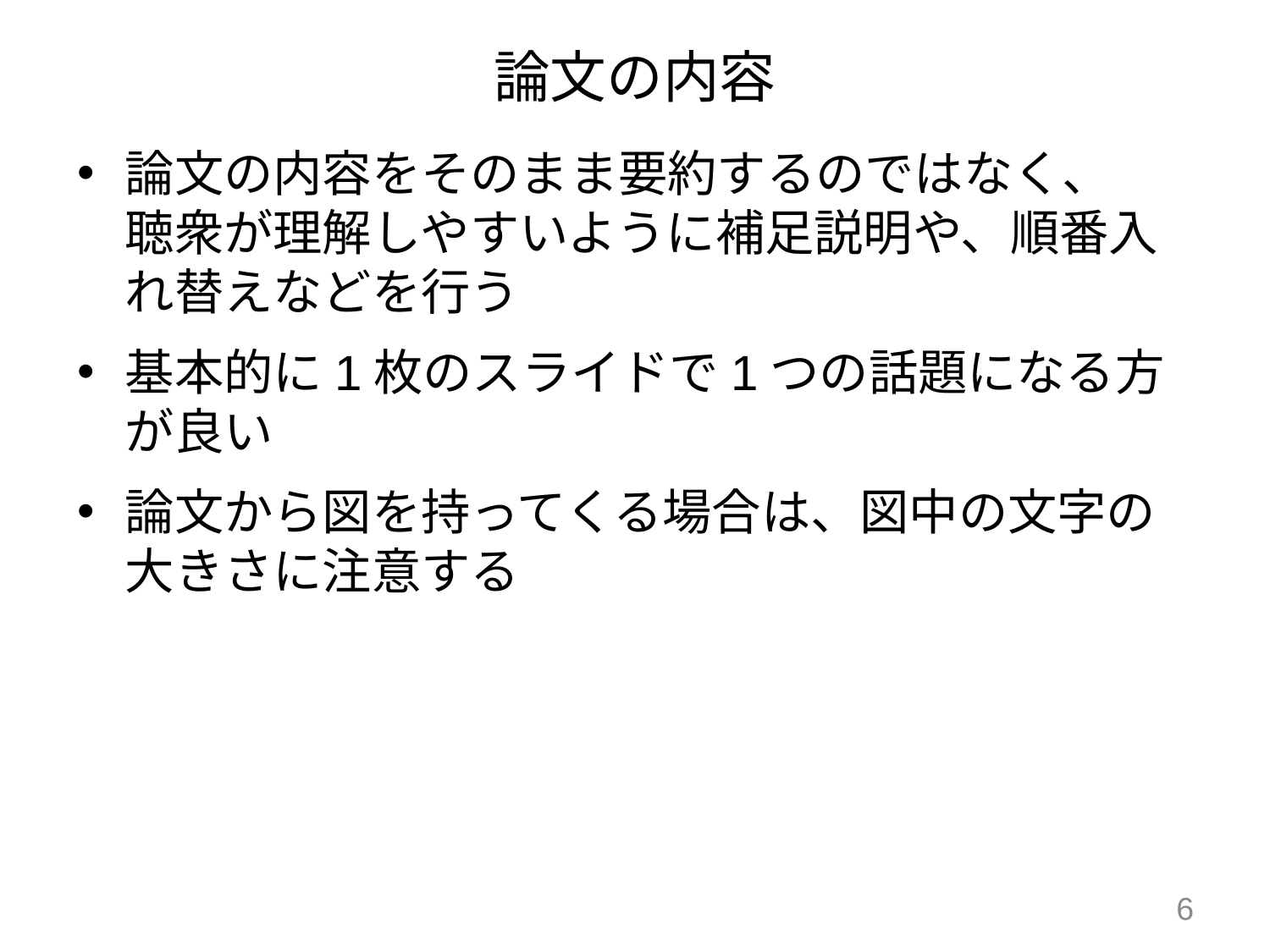

# 論文の内容
論文の内容をそのまま要約するのではなく、
聴衆が理解しやすいように補足説明や、順番入れ替えなどを行う
基本的に1枚のスライドで1つの話題になる方が良い
論文から図を持ってくる場合は、図中の文字の大きさに注意する
6